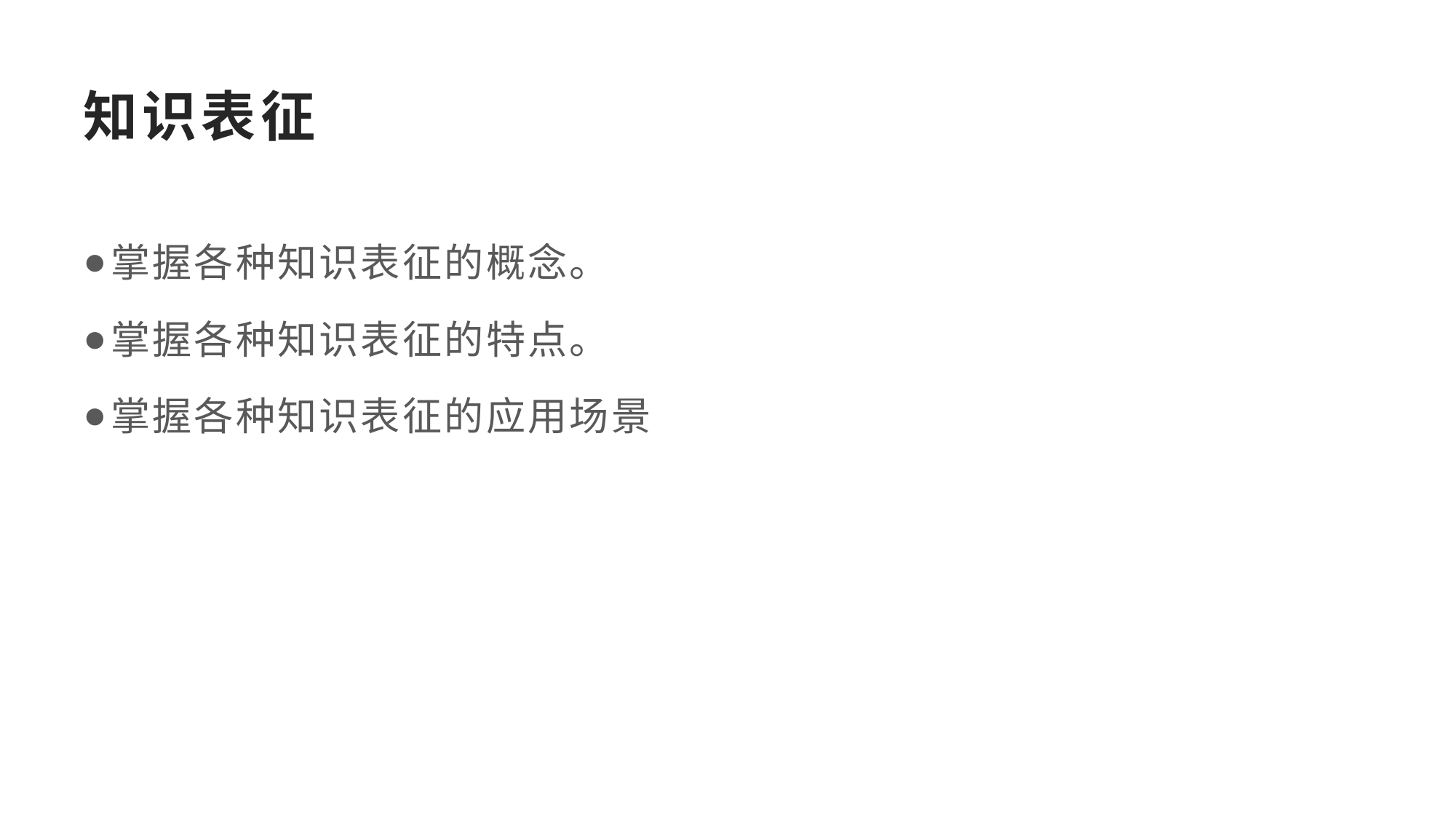

# 知识表征
掌握各种知识表征的概念。
掌握各种知识表征的特点。
掌握各种知识表征的应用场景